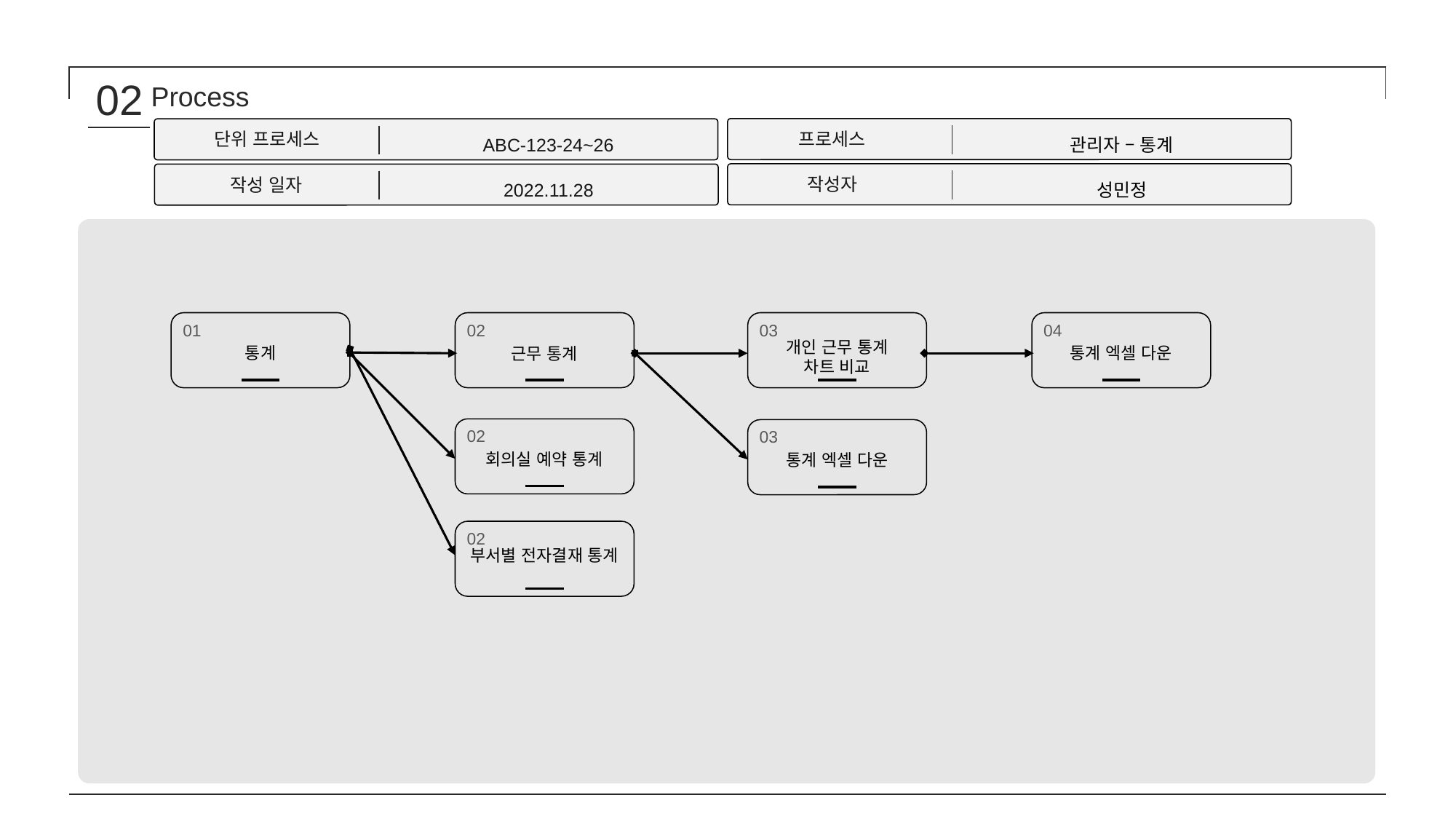

02
Process

프로세스
관리자 – 통계

단위 프로세스
ABC-123-24~26

작성자
성민정

작성 일자
2022.11.28

01
통계

02
근무 통계

03
개인 근무 통계
차트 비교

04
통계 엑셀 다운

02
회의실 예약 통계

03
통계 엑셀 다운

02
부서별 전자결재 통계